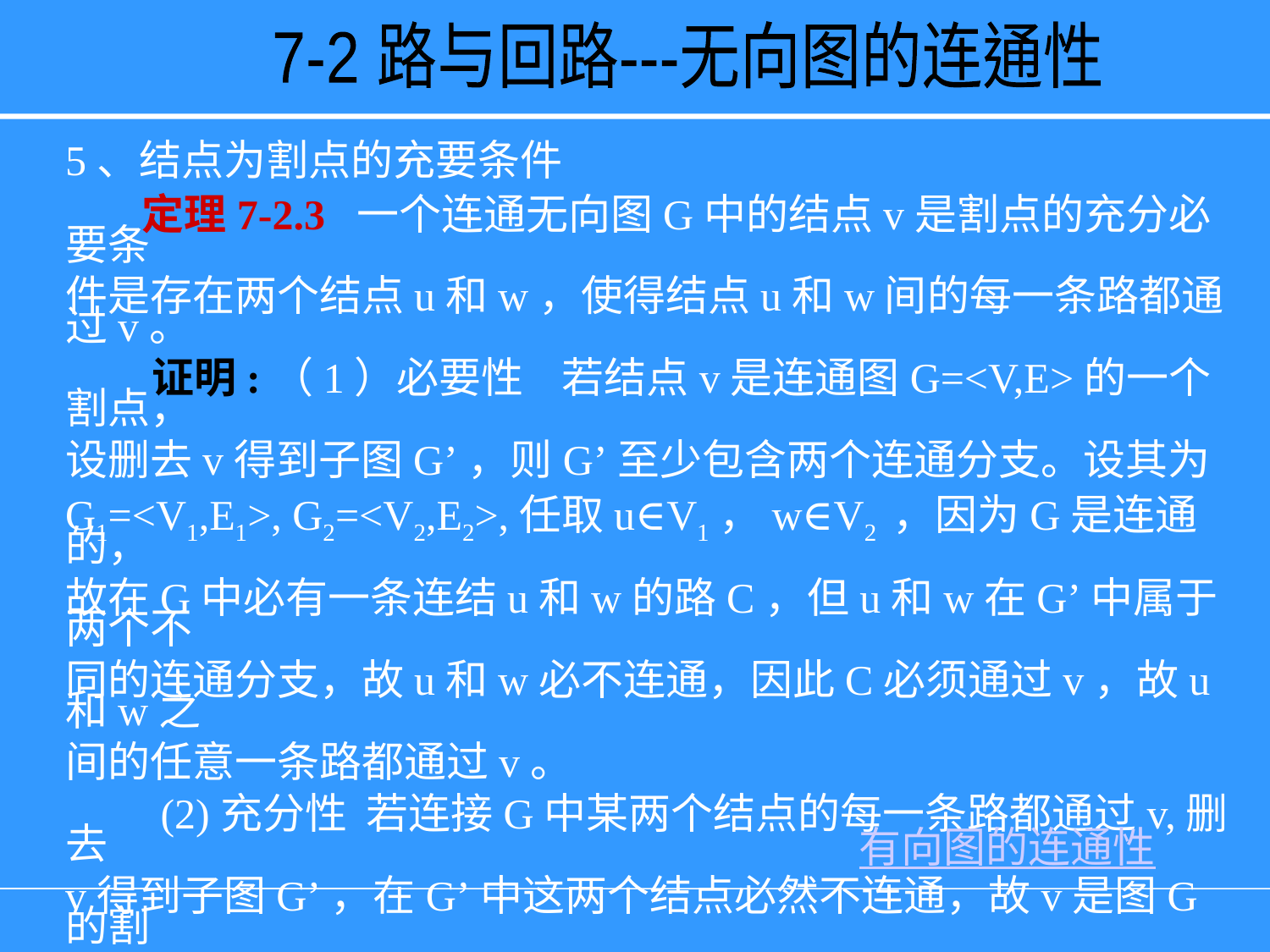

7-2 路与回路---无向图的连通性

5、结点为割点的充要条件
       定理7-2.3  一个连通无向图G中的结点v是割点的充分必要条
件是存在两个结点u和w，使得结点u和w间的每一条路都通过v。
        证明:（1）必要性    若结点v是连通图G=<V,E>的一个割点，
设删去v得到子图G’，则G’至少包含两个连通分支。设其为
G1=<V1,E1>, G2=<V2,E2>,任取u∈V1，w∈V2 ，因为G是连通的，
故在G中必有一条连结u和w的路C，但u和w在G’中属于两个不
同的连通分支，故u和w必不连通，因此C必须通过v，故u和w之
间的任意一条路都通过v。
         (2)充分性  若连接G中某两个结点的每一条路都通过v,删去
v得到子图G’，在G’中这两个结点必然不连通，故v是图G的割
点。

有向图的连通性